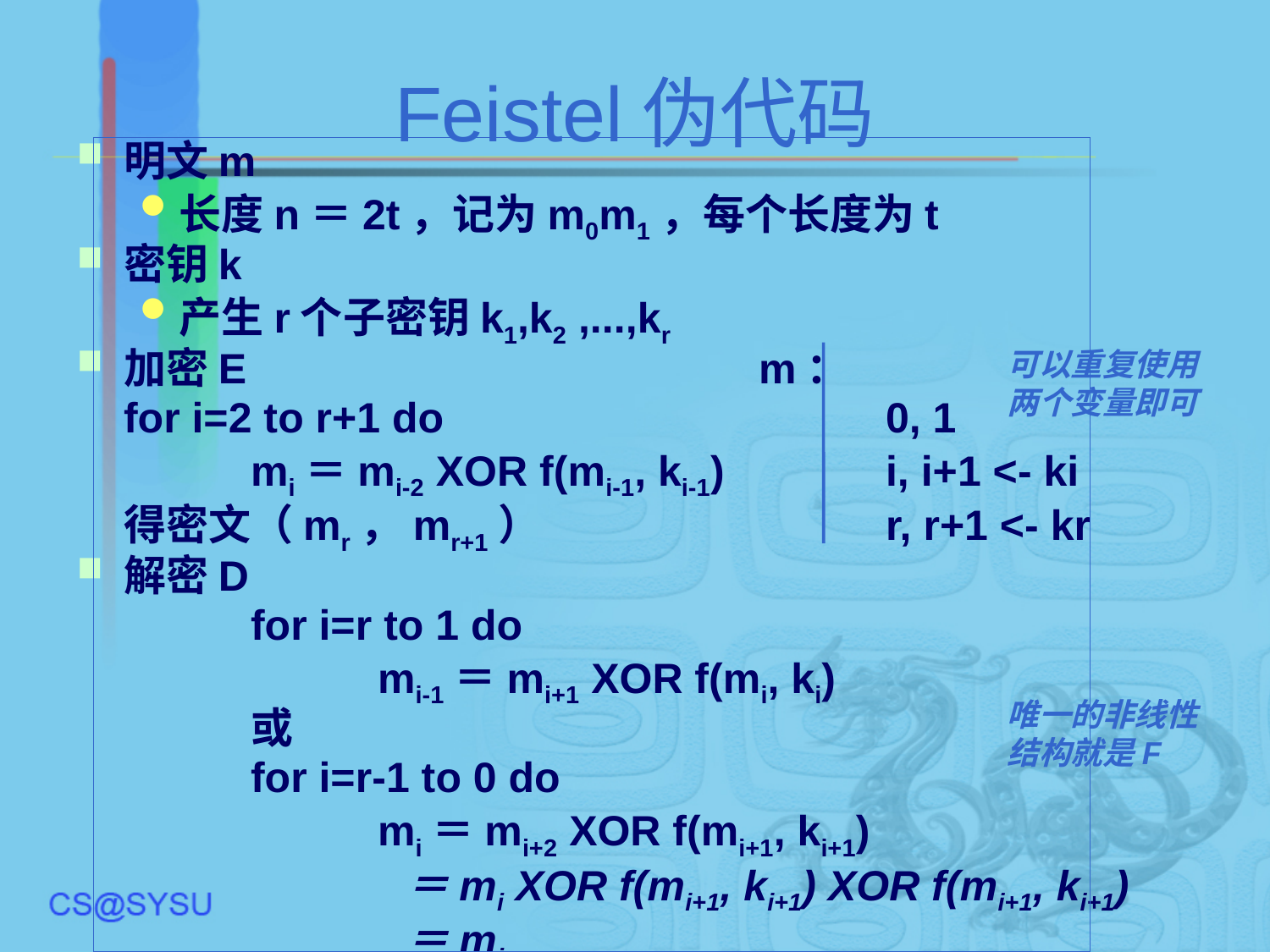

# Feistel伪代码
明文m
长度n＝2t，记为m0m1，每个长度为t
密钥k
产生r个子密钥k1,k2 ,...,kr
加密E					m：
	for i=2 to r+1 do				0, 1
		mi＝mi-2 XOR f(mi-1, ki-1)		i, i+1 <- ki
	得密文（mr，mr+1）			r, r+1 <- kr
解密D
		for i=r to 1 do
			mi-1＝mi+1 XOR f(mi, ki)
		或
		for i=r-1 to 0 do
			mi＝mi+2 XOR f(mi+1, ki+1)
			  ＝mi XOR f(mi+1, ki+1) XOR f(mi+1, ki+1)
			  ＝mi

可以重复使用两个变量即可

唯一的非线性结构就是F